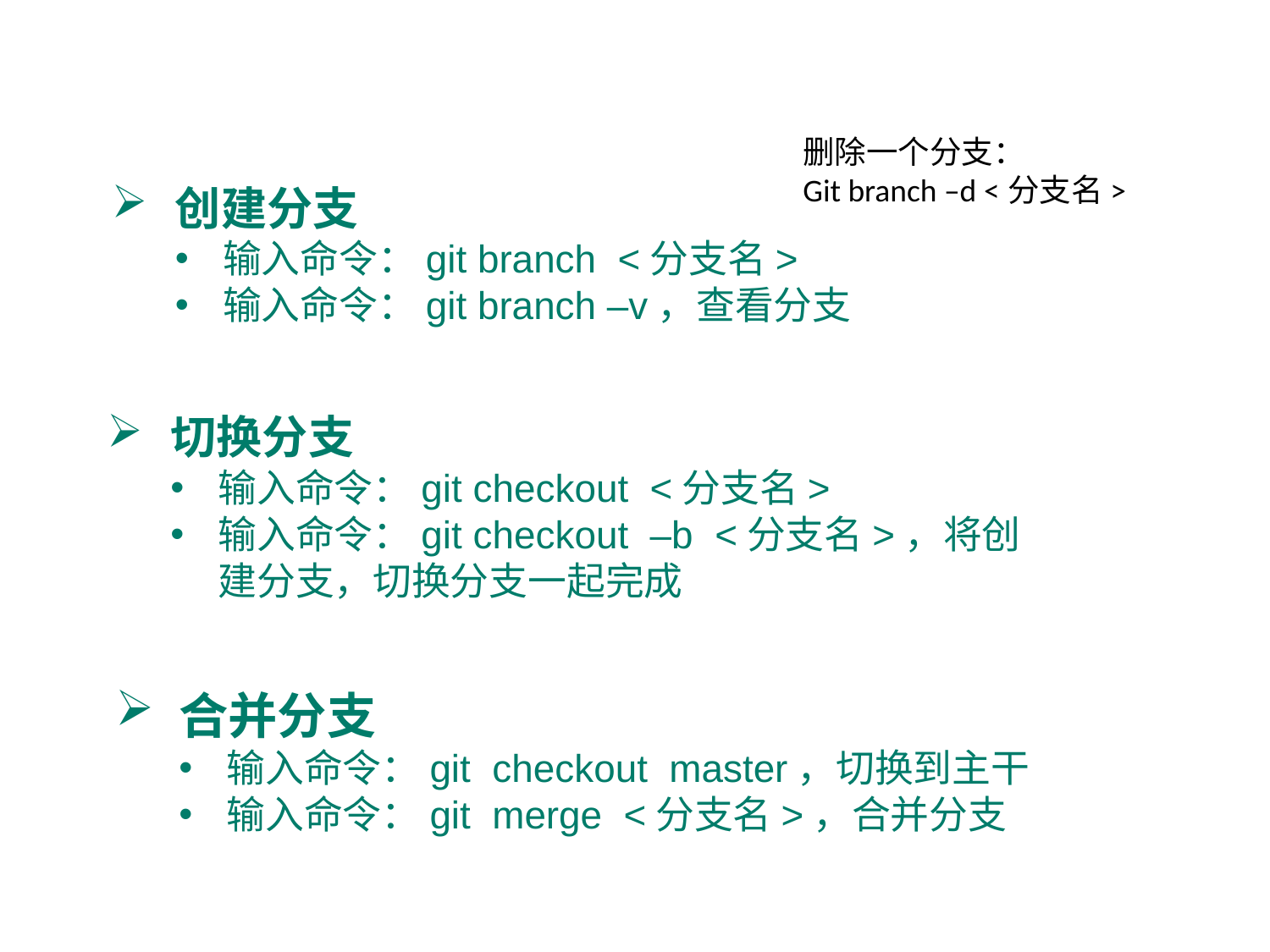

删除一个分支：
Git branch –d <分支名>
创建分支
输入命令：git branch  <分支名>
输入命令：git branch –v，查看分支
切换分支
输入命令：git checkout  <分支名>
输入命令：git checkout  –b  <分支名>，将创建分支，切换分支一起完成
合并分支
输入命令：git  checkout  master，切换到主干
输入命令：git  merge  <分支名>，合并分支